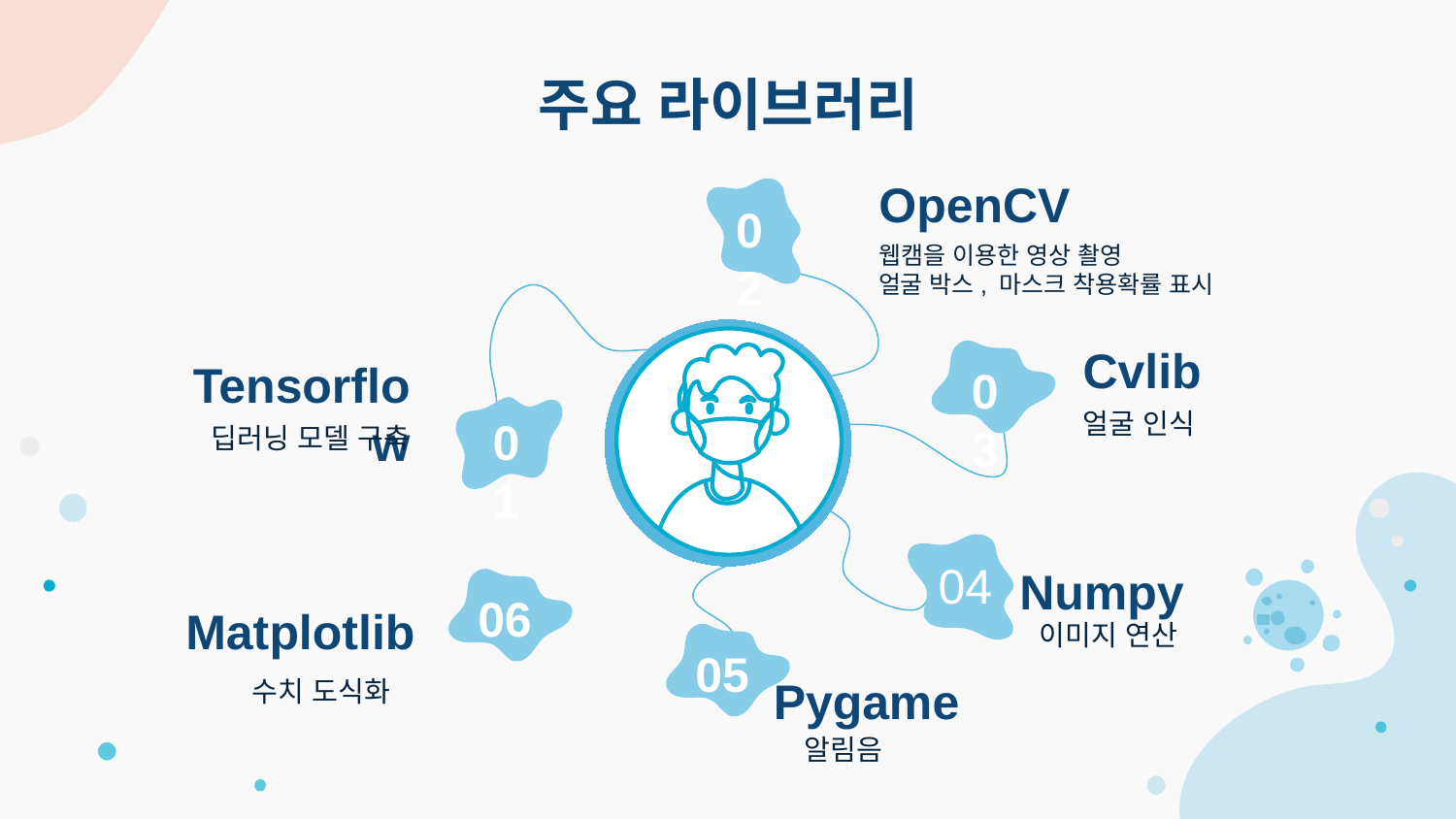

# 주요 라이브러리
OpenCV

02
웹캠을 이용한 영상 촬영
얼굴 박스, 마스크 착용확률 표시

Cvlib

Tensorflow

03

얼굴 인식

01
딥러닝 모델 구축

04
 Numpy

06
Matplotlib
이미지 연산

05
Pygame
수치 도식화
알림음